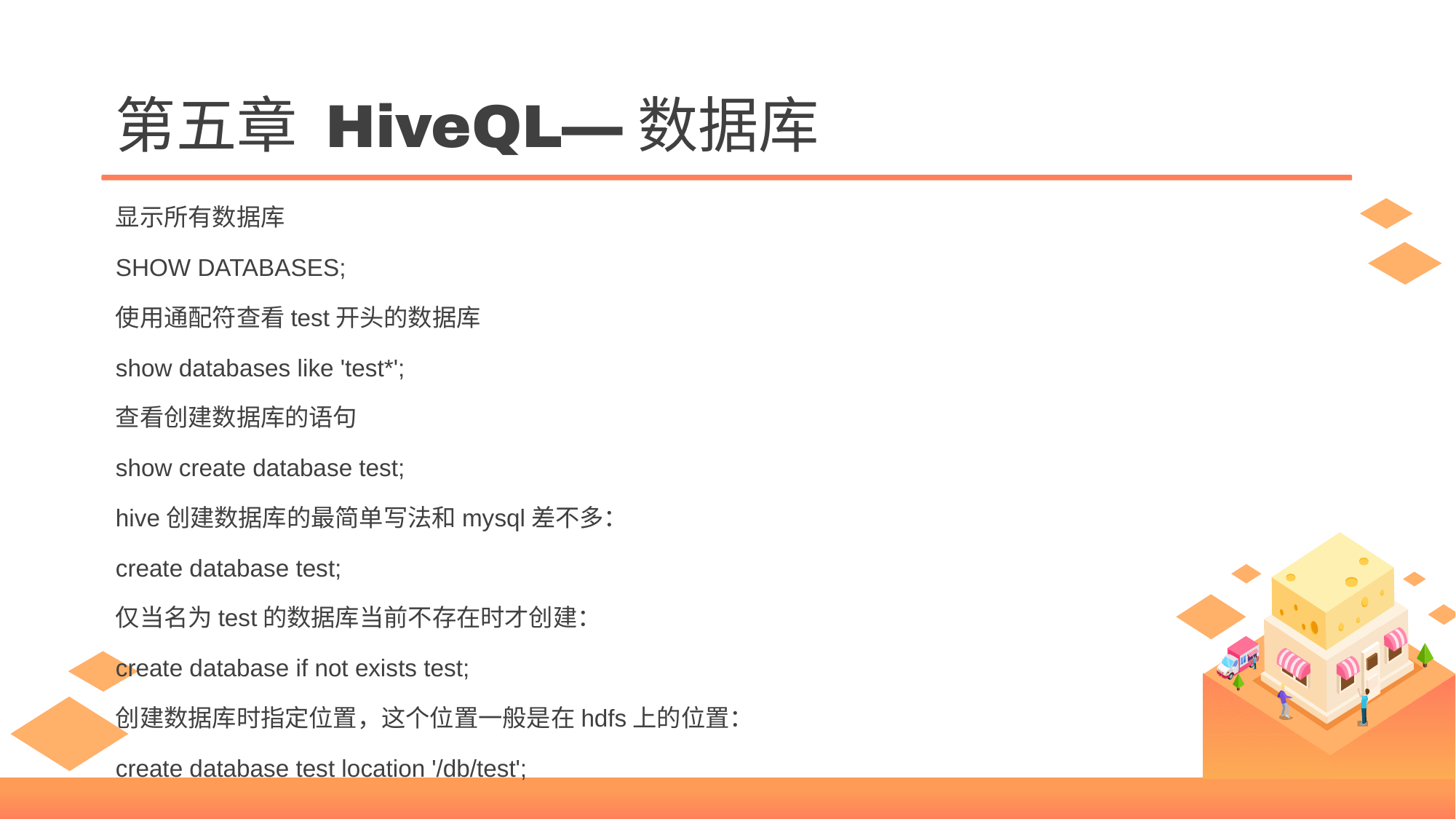

# 第五章 HiveQL—数据库
显示所有数据库
SHOW DATABASES;
使用通配符查看test开头的数据库
show databases like 'test*';
查看创建数据库的语句
show create database test;
hive创建数据库的最简单写法和mysql差不多：
create database test;
仅当名为test的数据库当前不存在时才创建：
create database if not exists test;
创建数据库时指定位置，这个位置一般是在hdfs上的位置：
create database test location '/db/test';